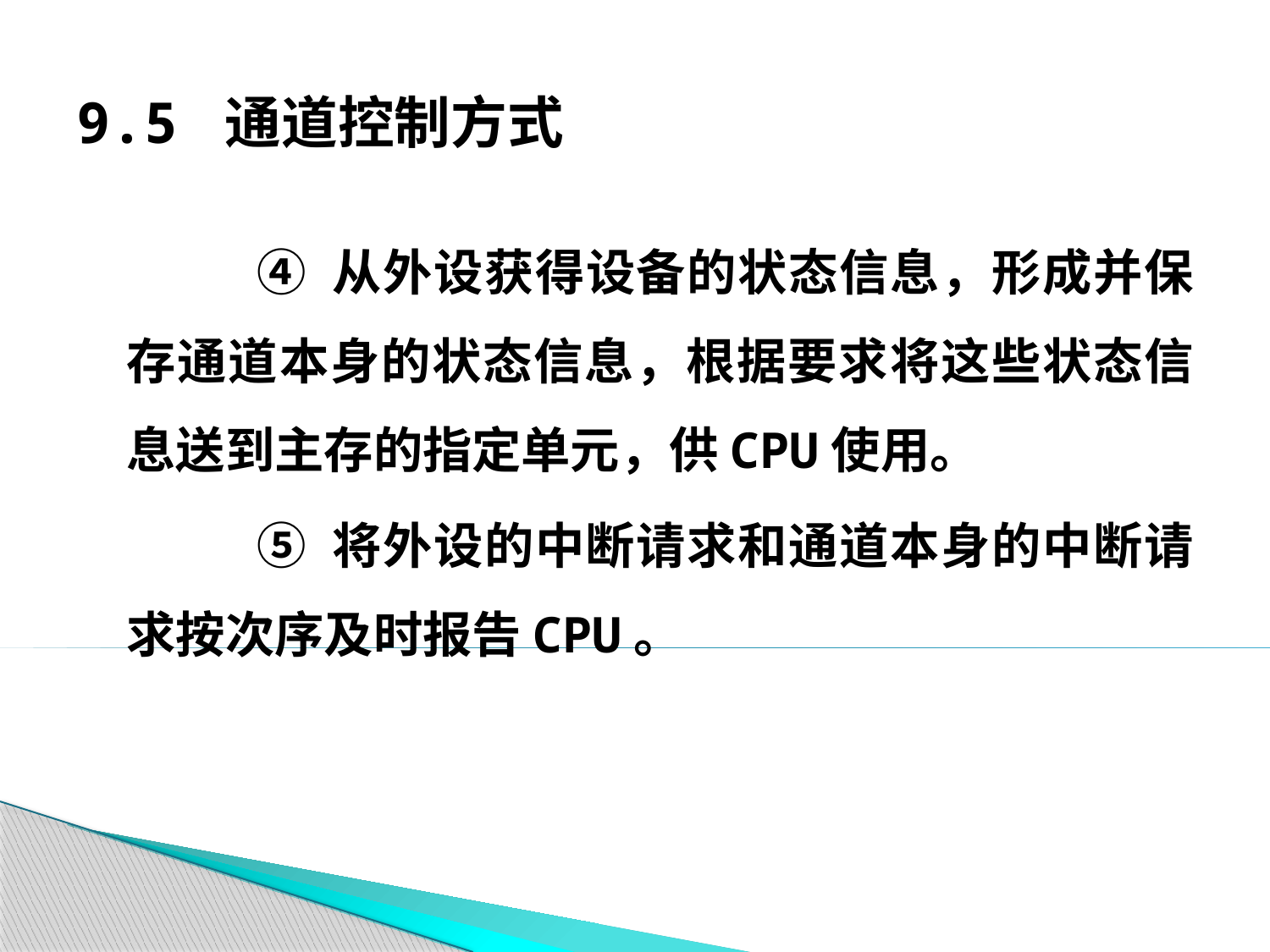

# 9.5 通道控制方式
		④ 从外设获得设备的状态信息，形成并保存通道本身的状态信息，根据要求将这些状态信息送到主存的指定单元，供CPU使用。
		⑤ 将外设的中断请求和通道本身的中断请求按次序及时报告CPU。